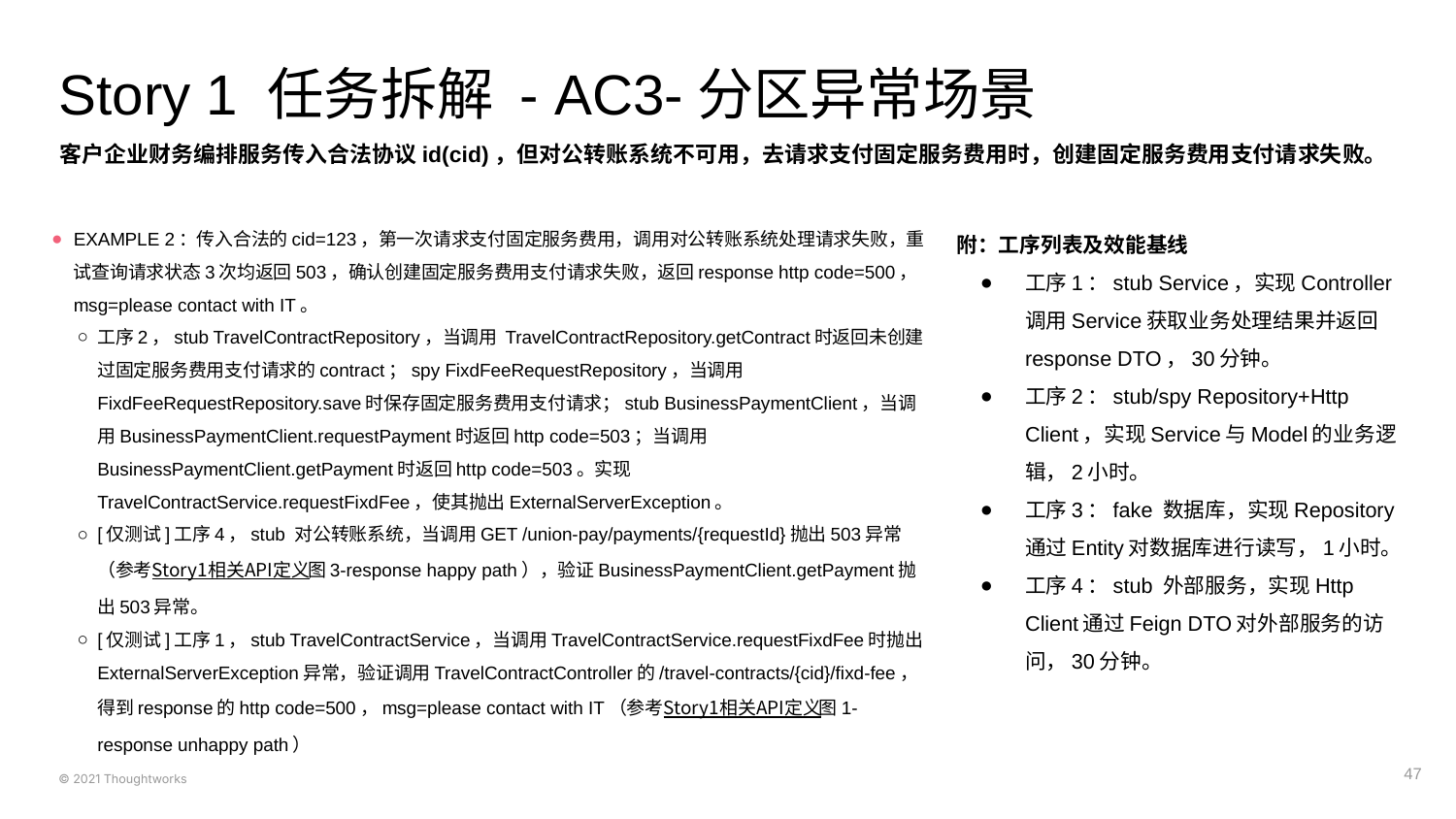

# Story 1 任务拆解 - AC3-分区异常场景
客户企业财务编排服务传入合法协议id(cid)，但对公转账系统不可用，去请求支付固定服务费用时，创建固定服务费用支付请求失败。

附：工序列表及效能基线
工序1：stub Service，实现Controller调用Service获取业务处理结果并返回response DTO，30分钟。
工序2：stub/spy Repository+Http Client，实现Service与Model的业务逻辑，2小时。
工序3：fake 数据库，实现Repository通过Entity对数据库进行读写，1小时。
工序4：stub 外部服务，实现Http Client通过Feign DTO对外部服务的访问，30分钟。
EXAMPLE 2：传入合法的cid=123，第一次请求支付固定服务费用，调用对公转账系统处理请求失败，重试查询请求状态3次均返回503，确认创建固定服务费用支付请求失败，返回response http code=500，msg=please contact with IT。
工序2，stub TravelContractRepository，当调用 TravelContractRepository.getContract时返回未创建过固定服务费用支付请求的contract；spy FixdFeeRequestRepository，当调用FixdFeeRequestRepository.save时保存固定服务费用支付请求；stub BusinessPaymentClient，当调用BusinessPaymentClient.requestPayment时返回http code=503；当调用BusinessPaymentClient.getPayment时返回http code=503。实现TravelContractService.requestFixdFee，使其抛出ExternalServerException。
[仅测试]工序4，stub 对公转账系统，当调用GET /union-pay/payments/{requestId}抛出503异常（参考Story1相关API定义图3-response happy path），验证BusinessPaymentClient.getPayment抛出503异常。
[仅测试]工序1，stub TravelContractService，当调用TravelContractService.requestFixdFee时抛出ExternalServerException异常，验证调用TravelContractController的/travel-contracts/{cid}/fixd-fee，得到response的http code=500，msg=please contact with IT（参考Story1相关API定义图1-response unhappy path）
47